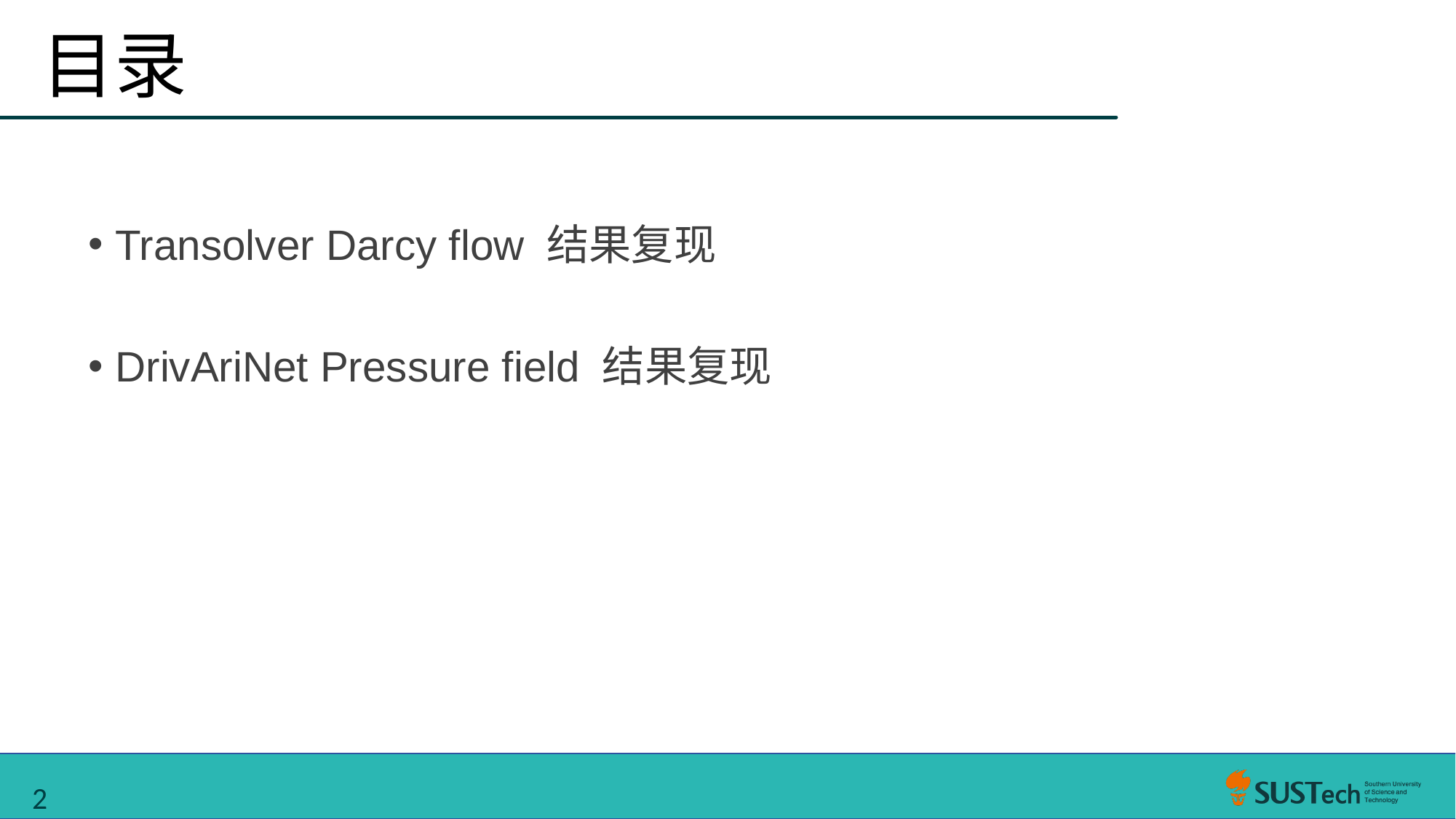

目录
Transolver Darcy flow 结果复现

DrivAriNet Pressure field 结果复现